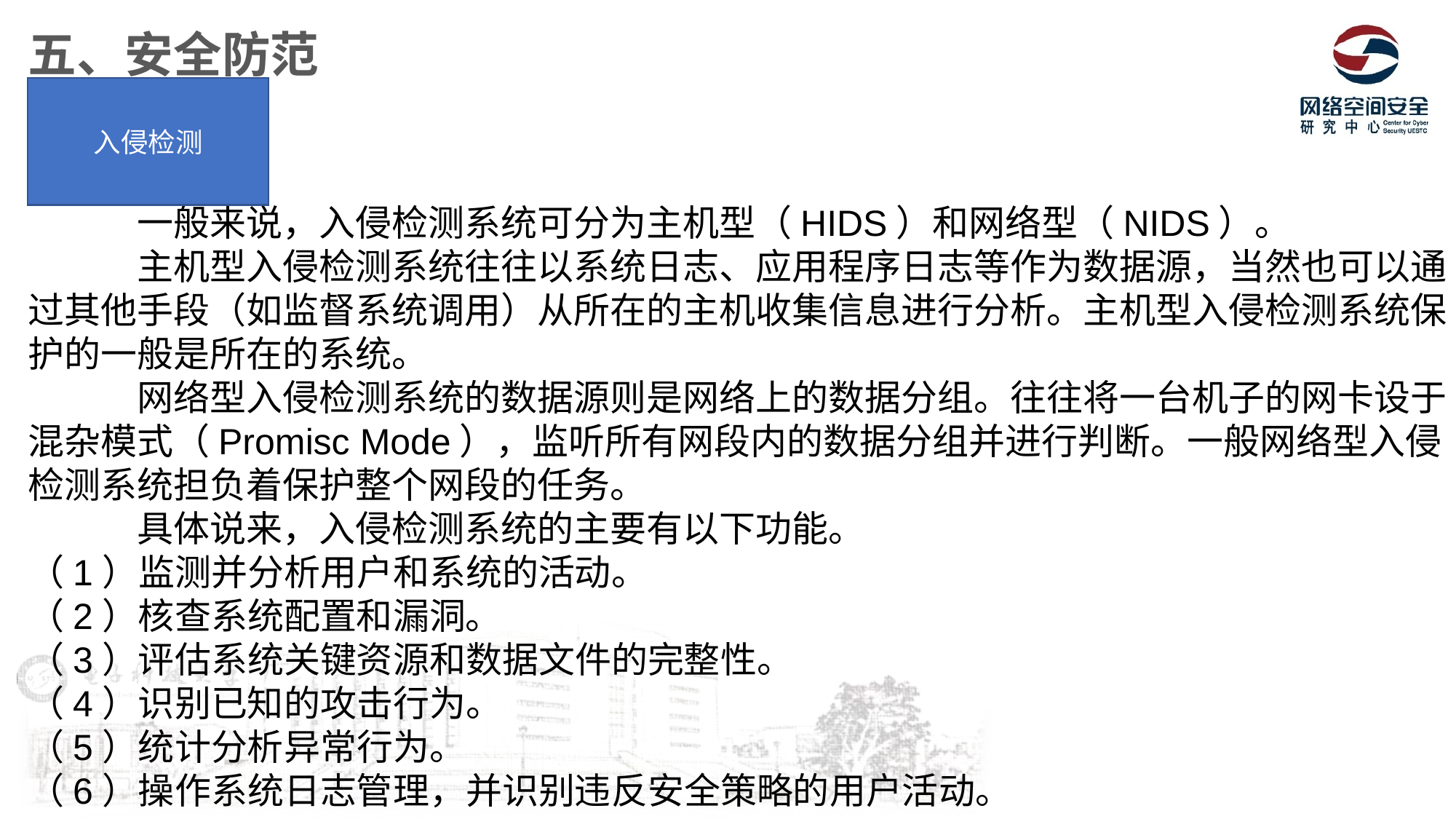

五、安全防范
入侵检测
	一般来说，入侵检测系统可分为主机型（HIDS）和网络型（NIDS）。
	主机型入侵检测系统往往以系统日志、应用程序日志等作为数据源，当然也可以通过其他手段（如监督系统调用）从所在的主机收集信息进行分析。主机型入侵检测系统保护的一般是所在的系统。
	网络型入侵检测系统的数据源则是网络上的数据分组。往往将一台机子的网卡设于混杂模式（Promisc Mode），监听所有网段内的数据分组并进行判断。一般网络型入侵检测系统担负着保护整个网段的任务。
	具体说来，入侵检测系统的主要有以下功能。
（1）监测并分析用户和系统的活动。
（2）核查系统配置和漏洞。
（3）评估系统关键资源和数据文件的完整性。
（4）识别已知的攻击行为。
（5）统计分析异常行为。
（6）操作系统日志管理，并识别违反安全策略的用户活动。